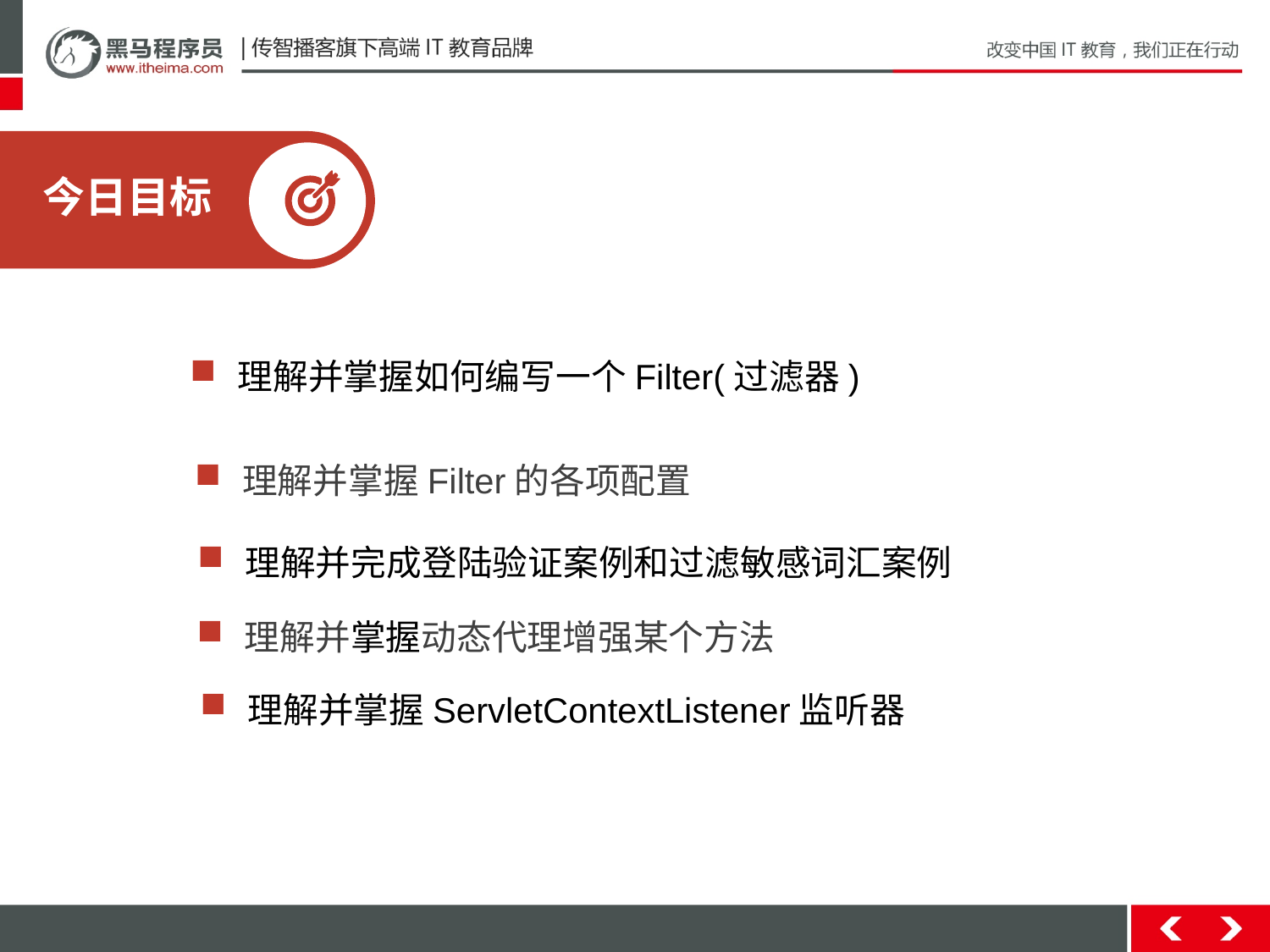

今日目标

理解并掌握如何编写一个Filter(过滤器)
理解并掌握Filter的各项配置
理解并完成登陆验证案例和过滤敏感词汇案例
理解并掌握动态代理增强某个方法
理解并掌握ServletContextListener监听器